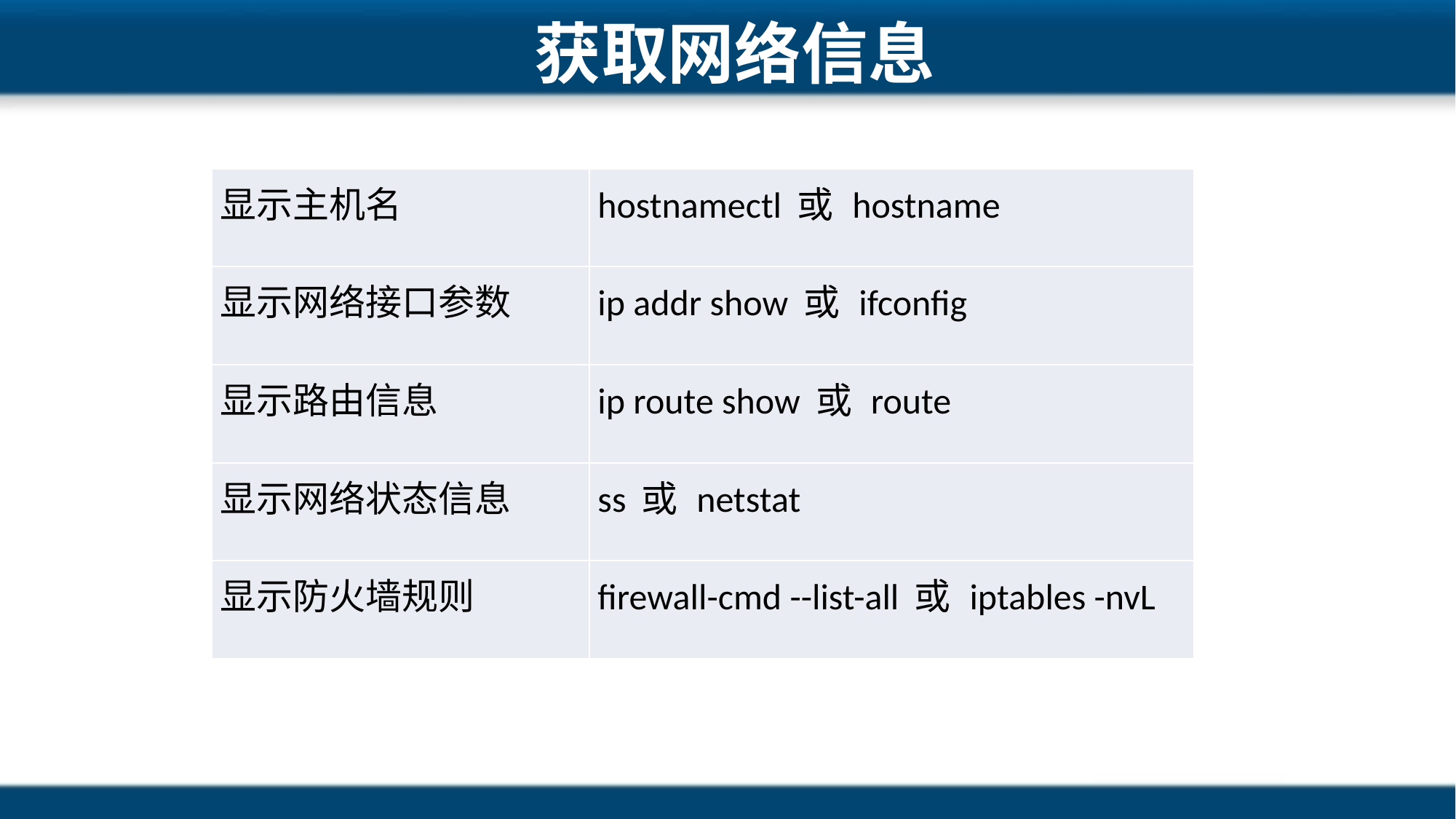

# 获取网络信息
| 显示主机名 | hostnamectl 或 hostname |
| --- | --- |
| 显示网络接口参数 | ip addr show 或 ifconfig |
| 显示路由信息 | ip route show 或 route |
| 显示网络状态信息 | ss 或 netstat |
| 显示防火墙规则 | firewall-cmd --list-all 或 iptables -nvL |